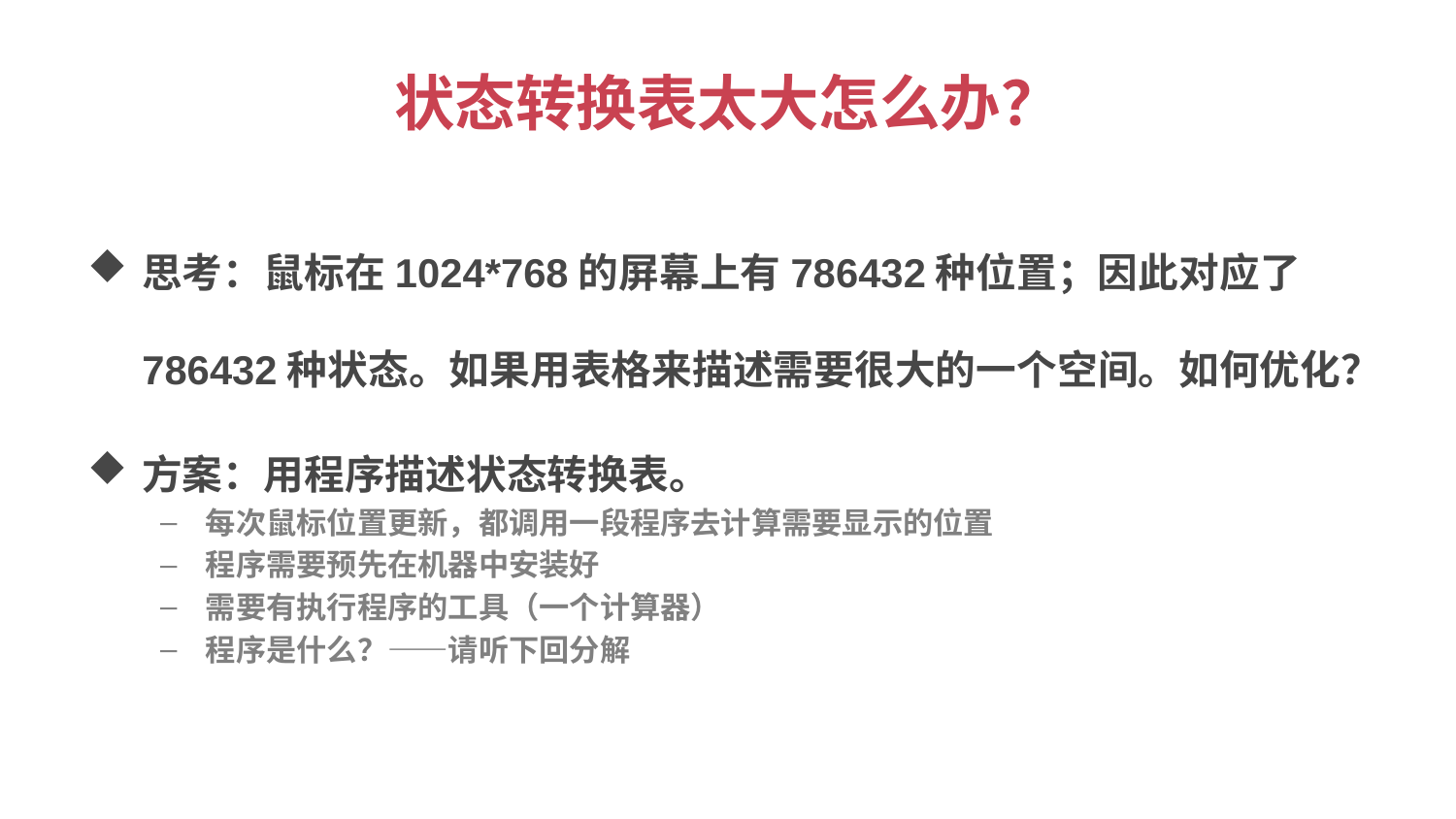

# 状态转换表太大怎么办？
思考：鼠标在1024*768的屏幕上有786432种位置；因此对应了786432种状态。如果用表格来描述需要很大的一个空间。如何优化？
方案：用程序描述状态转换表。
每次鼠标位置更新，都调用一段程序去计算需要显示的位置
程序需要预先在机器中安装好
需要有执行程序的工具（一个计算器）
程序是什么？——请听下回分解